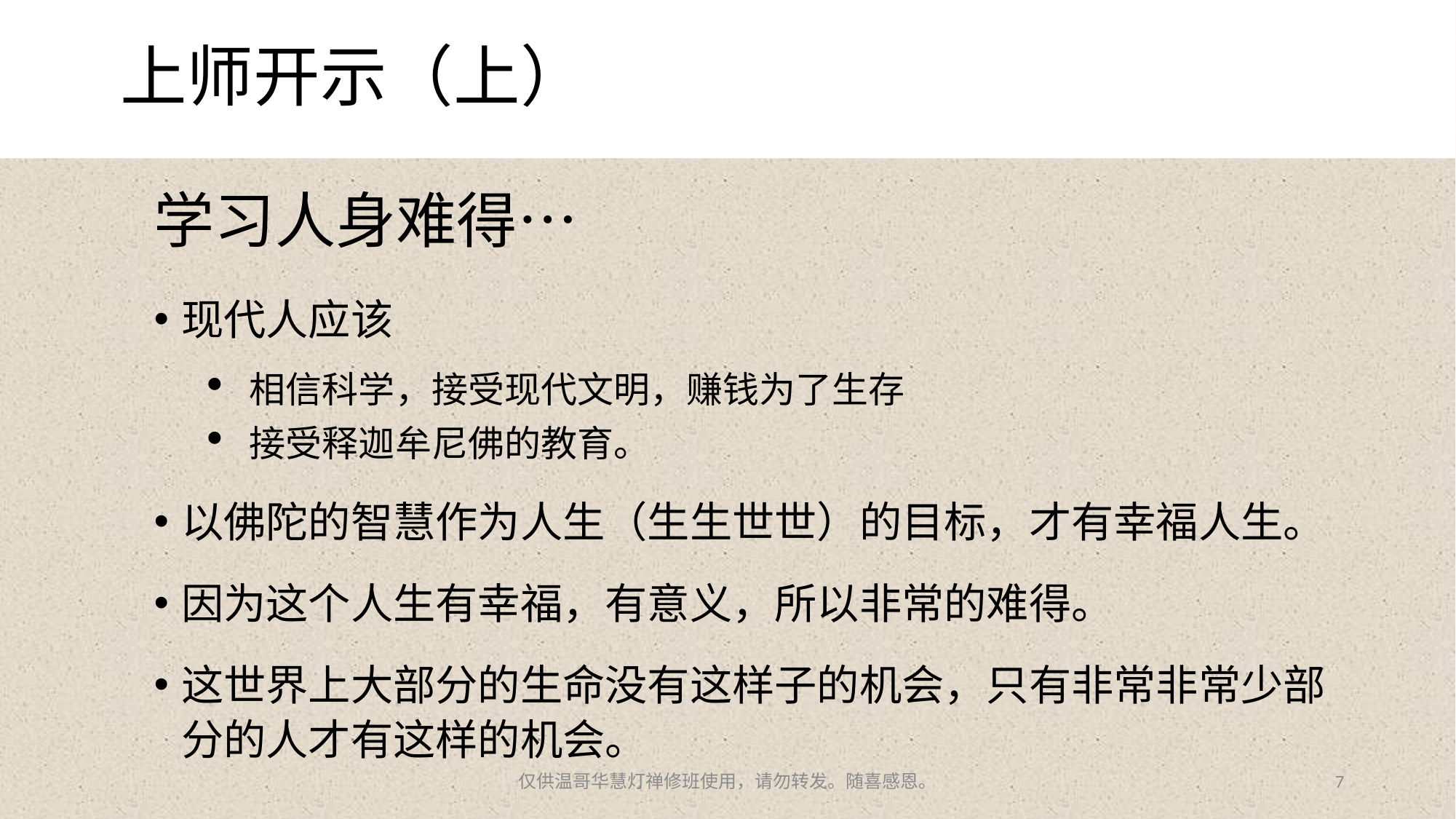

# 上师开示（上）
学习人身难得…
现代人应该
相信科学，接受现代文明，赚钱为了生存
接受释迦牟尼佛的教育。
以佛陀的智慧作为人生（生生世世）的目标，才有幸福人生。
因为这个人生有幸福，有意义，所以非常的难得。
这世界上大部分的生命没有这样子的机会，只有非常非常少部分的人才有这样的机会。

仅供温哥华慧灯禅修班使用，请勿转发。随喜感恩。
7